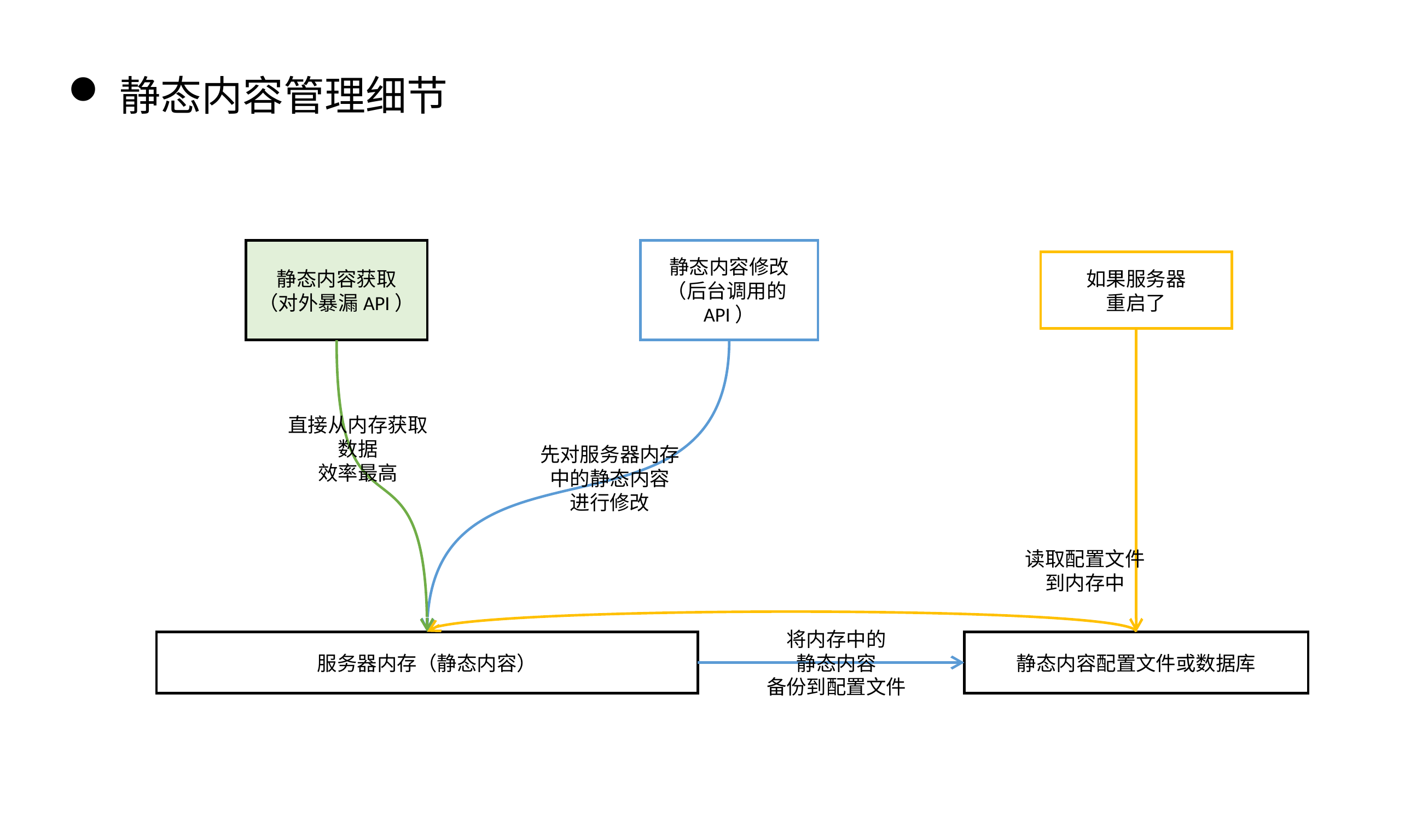

静态内容管理细节
静态内容修改
（后台调用的API）
静态内容获取
（对外暴漏API）
如果服务器
重启了
直接从内存获取
数据
效率最高
先对服务器内存
中的静态内容
进行修改
读取配置文件
到内存中
将内存中的
静态内容
备份到配置文件
服务器内存（静态内容）
静态内容配置文件或数据库